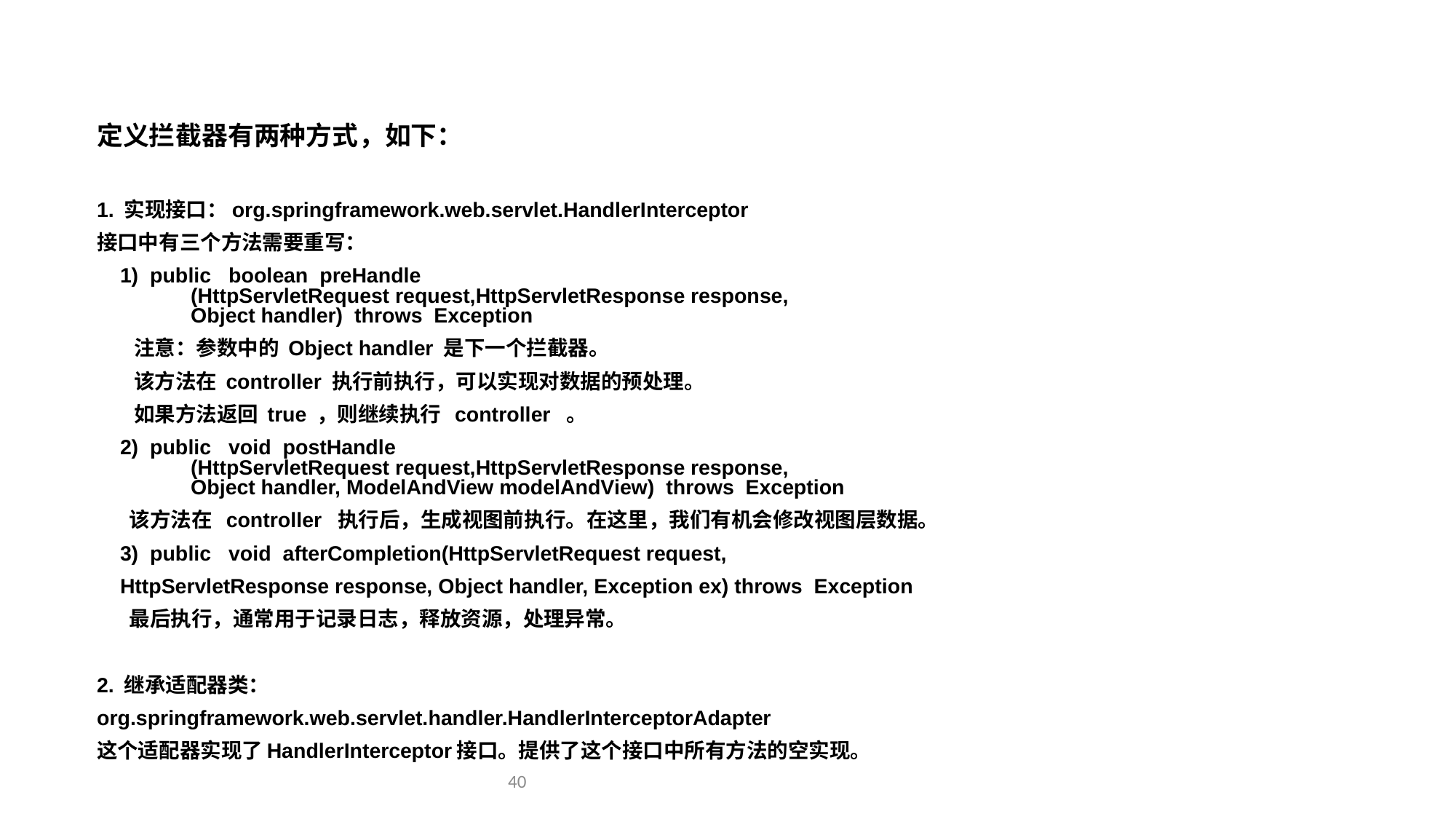

SpringMVC自定义拦截器-1
定义拦截器有两种方式，如下：

1. 实现接口：org.springframework.web.servlet.HandlerInterceptor
接口中有三个方法需要重写：
    1)  public   boolean  preHandle 
      (HttpServletRequest request,HttpServletResponse response,  
      Object handler)  throws  Exception
       注意：参数中的 Object handler 是下一个拦截器。
       该方法在 controller 执行前执行，可以实现对数据的预处理。
       如果方法返回 true ，则继续执行  controller  。
    2)  public   void  postHandle 
      (HttpServletRequest request,HttpServletResponse response,  
      Object handler, ModelAndView modelAndView)  throws  Exception
      该方法在  controller  执行后，生成视图前执行。在这里，我们有机会修改视图层数据。
    3)  public   void  afterCompletion(HttpServletRequest request,
    HttpServletResponse response, Object handler, Exception ex) throws  Exception
      最后执行，通常用于记录日志，释放资源，处理异常。

2. 继承适配器类：
org.springframework.web.servlet.handler.HandlerInterceptorAdapter
这个适配器实现了HandlerInterceptor接口。提供了这个接口中所有方法的空实现。
40